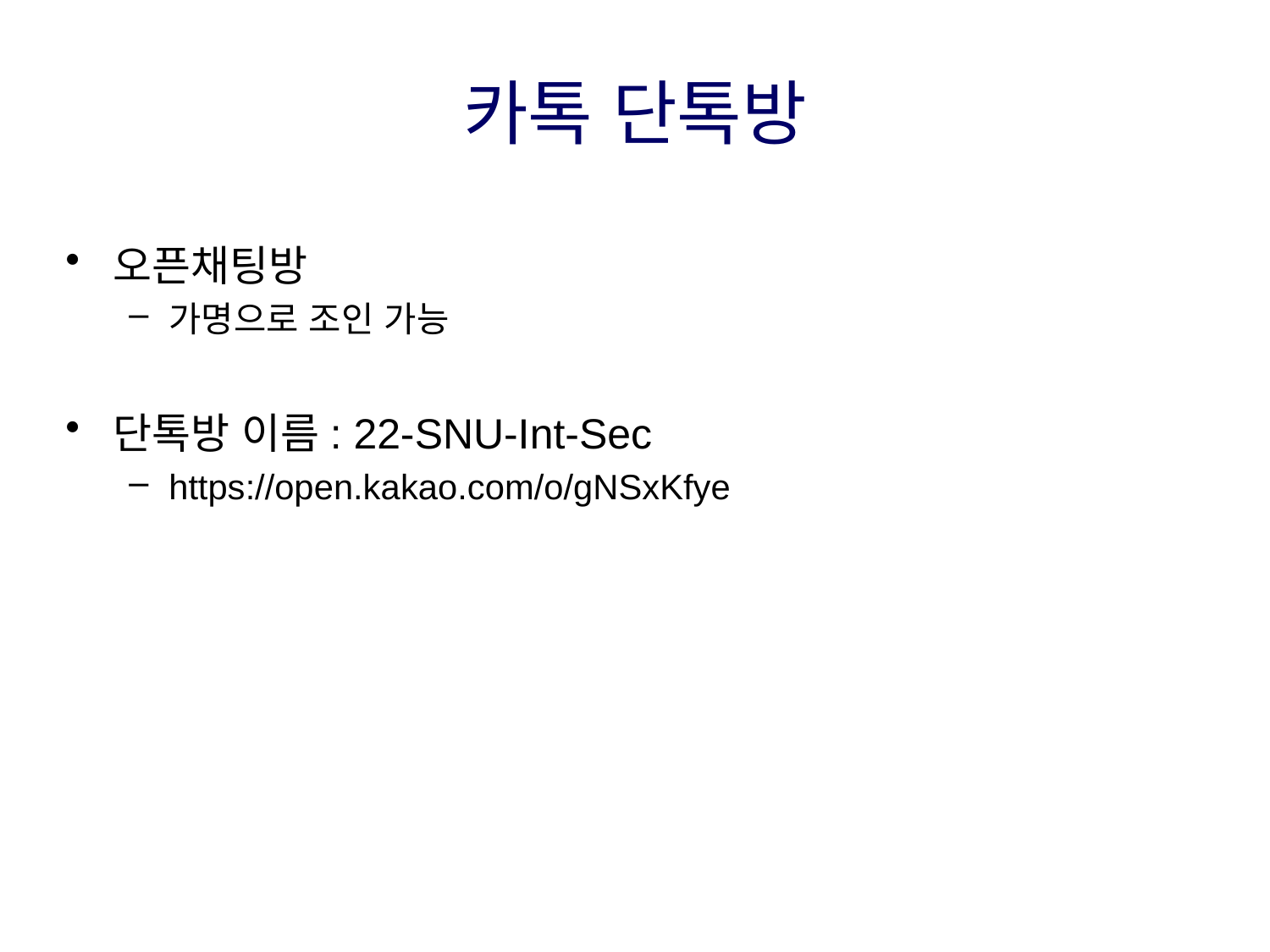

# 카톡 단톡방
오픈채팅방
가명으로 조인 가능

단톡방 이름: 22-SNU-Int-Sec
https://open.kakao.com/o/gNSxKfye